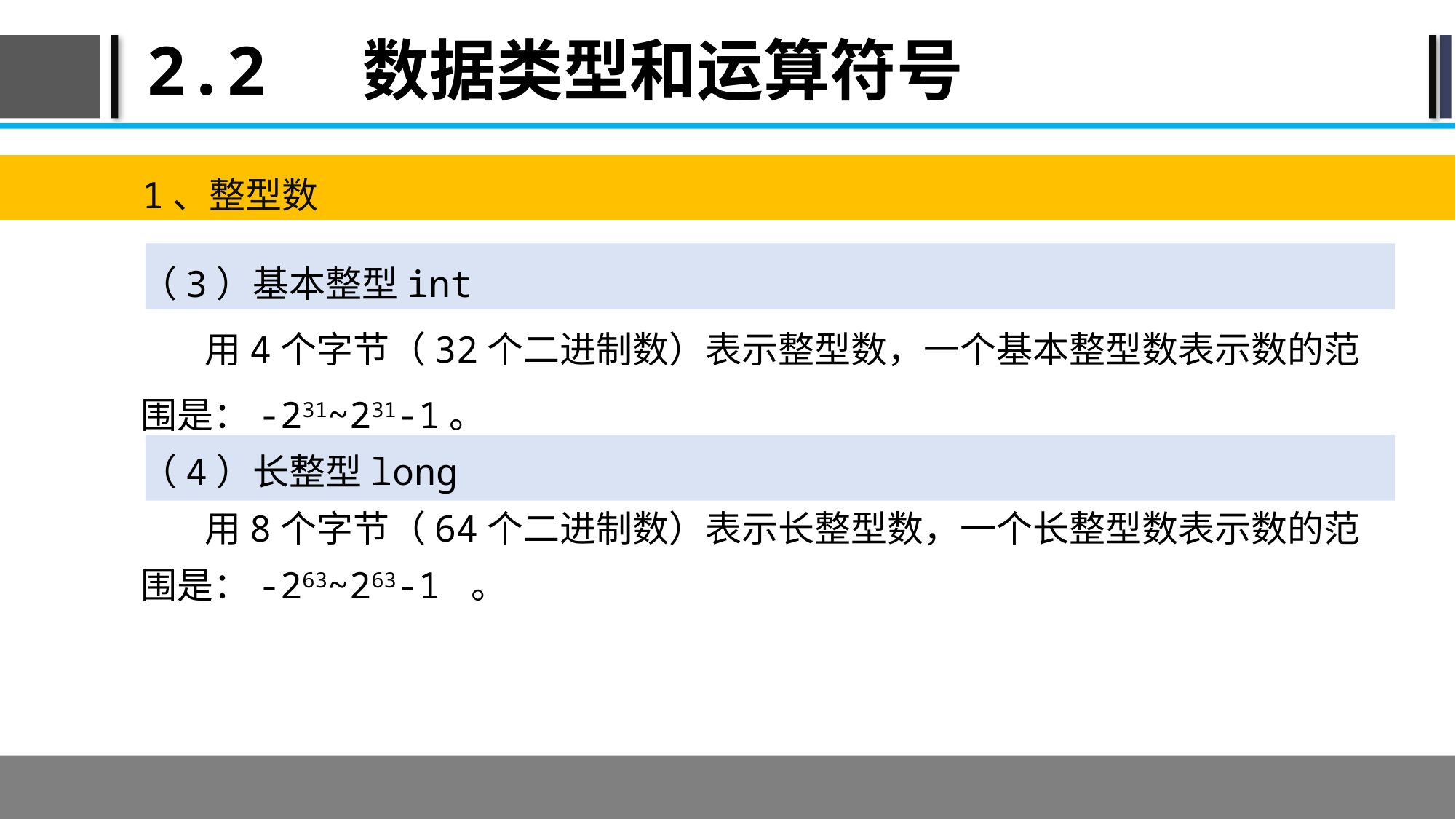

# 2.2  数据类型和运算符号

1、整型数
（3）基本整型int
用4个字节（32个二进制数）表示整型数，一个基本整型数表示数的范围是：-231~231-1。
（4）长整型long
用8个字节（64个二进制数）表示长整型数，一个长整型数表示数的范围是：-263~263-1 。